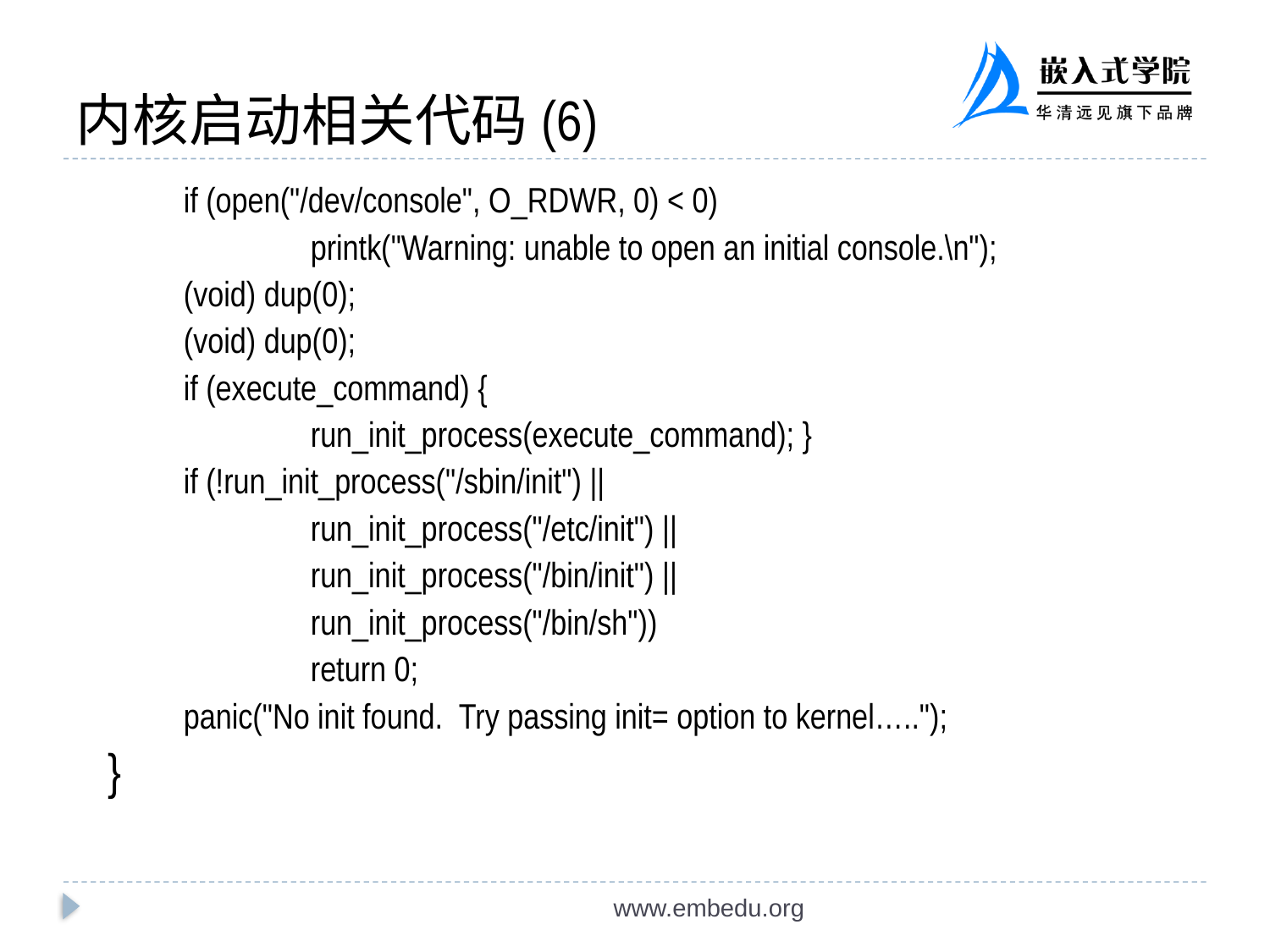

# 内核启动相关代码(6)‏
	if (open("/dev/console", O_RDWR, 0) < 0)‏
		printk("Warning: unable to open an initial console.\n");
	(void) dup(0);
	(void) dup(0);
	if (execute_command)‏ {
		run_init_process(execute_command); }
	if (!run_init_process("/sbin/init") ||
		run_init_process("/etc/init") ||
		run_init_process("/bin/init") ||
		run_init_process("/bin/sh"))
		return 0;
	panic("No init found.  Try passing init= option to kernel…..");
}
www.embedu.org